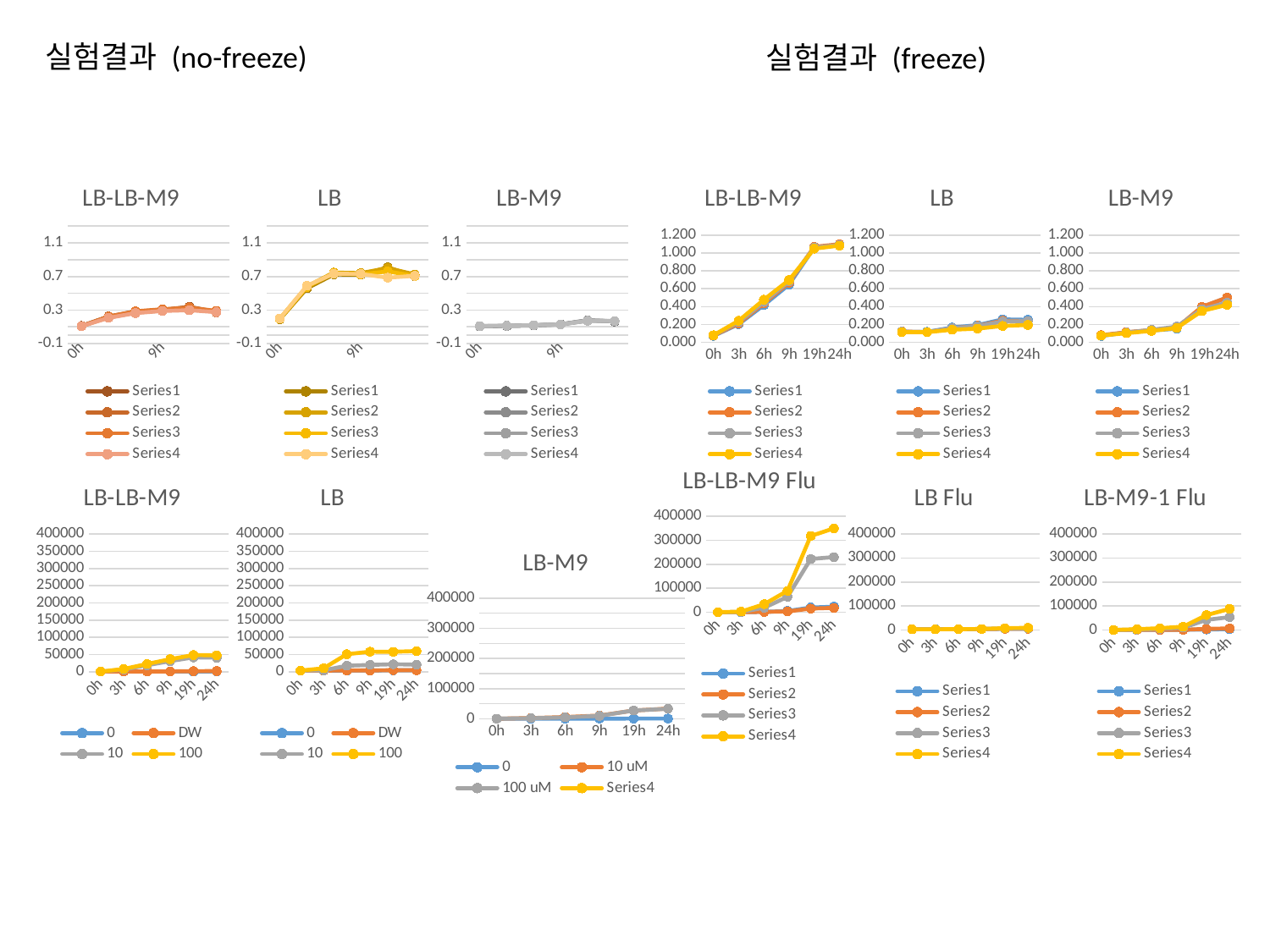

# 실험결과 (no-freeze)
실험결과 (freeze)

### Chart: LB-LB-M9

| Category |  |  |  |  |
|---|---|---|---|---|
| 0h | 0.11080188234627542 | 0.10941746886776009 | 0.10712824861557815 | 0.10718118387877462 |
| 3h | 0.22278057886016583 | 0.2108619473860704 | 0.22155326621121402 | 0.20627410967999388 |
| 6h | 0.2835490534657396 | 0.2686121973478778 | 0.2855195013397319 | 0.26418552251720845 |
| 9h | 0.3022970858279963 | 0.29473699893901734 | 0.3090212900316049 | 0.28925440281656944 |
| 19h | 0.3383126541787853 | 0.3343229800584192 | 0.3288129429765635 | 0.29850483363790314 |
| 24h | 0.2775926820176515 | 0.27203113861310907 | 0.28947375841465045 | 0.275292654427605 |

### Chart: LB

| Category |  |  |  |  |
|---|---|---|---|---|
| 0h | 0.19066596766429583 | 0.19736802896207828 | 0.1951288237435657 | 0.19920835632442366 |
| 3h | 0.5586226269967849 | 0.5804486066550345 | 0.5754848173865239 | 0.5890311374281969 |
| 6h | 0.7238722348273943 | 0.7464471160938422 | 0.7402744987615741 | 0.7334140566138381 |
| 9h | 0.7209166602360781 | 0.7404438277478427 | 0.7258549760197945 | 0.730055327503319 |
| 19h | 0.8083020541999838 | 0.7994783781791157 | 0.7604853915267182 | 0.68591855596237 |
| 24h | 0.7045884301249996 | 0.7246996075486214 | 0.7076740090491102 | 0.7081193423941954 |

### Chart: LB-M9

| Category |  |  |  |  |
|---|---|---|---|---|
| 0h | 0.10503670594258707 | 0.10769305012885005 | 0.10803713210984286 | 0.10887501529250745 |
| 3h | 0.10898254778111163 | 0.1118491134166951 | 0.11261344942805987 | 0.11229813381064523 |
| 6h | 0.11628648078124007 | 0.11848375967264954 | 0.11889774815272536 | 0.11914257387075639 |
| 9h | 0.13001004106988134 | 0.12787802727072087 | 0.12927196700618276 | 0.12849975338239195 |
| 19h | 0.1782923405284218 | 0.17263142497779344 | 0.17513687117158072 | 0.17159177795376676 |
| 24h | 0.16345160025684108 | 0.16722504172454117 | 0.16866423631775435 | 0.16832176349169453 |

### Chart: LB-LB-M9

| Category |  |  |  |  |
|---|---|---|---|---|
| 0h | 0.07138255083190677 | 0.07396190535687706 | 0.0778983877773451 | 0.07910391469785213 |
| 3h | 0.20292305977649702 | 0.21172355419881828 | 0.225895616734434 | 0.24131703628629325 |
| 6h | 0.4164122362796818 | 0.4376114714121844 | 0.45177407925028423 | 0.4771145332214765 |
| 9h | 0.6461672660758322 | 0.6662966207549437 | 0.6822974616039555 | 0.6966076559989098 |
| 19h | 1.0611351744557895 | 1.0686317907514407 | 1.0599814308357707 | 1.047762266396589 |
| 24h | 1.0841414223257508 | 1.0975748181027922 | 1.0889601302152956 | 1.082469810379185 |

### Chart: LB

| Category |  |  |  |  |
|---|---|---|---|---|
| 0h | 0.11578861079977736 | 0.12049565987806626 | 0.11883929314464935 | 0.11393176851439196 |
| 3h | 0.116341029011288 | 0.11306393868097835 | 0.11438293920890553 | 0.11312015571596493 |
| 6h | 0.16512437926344736 | 0.15663372675028395 | 0.15660480597256754 | 0.14056189383559428 |
| 9h | 0.1914823008590824 | 0.18323526282114844 | 0.18078329006690771 | 0.15261785183037282 |
| 19h | 0.2561546534195829 | 0.24113112216102742 | 0.2321667041281095 | 0.1831145259463235 |
| 24h | 0.2509905962734692 | 0.23745154954074152 | 0.23758973839630618 | 0.19372577034392258 |

### Chart: LB-M9

| Category |  |  |  |  |
|---|---|---|---|---|
| 0h | 0.07048249519028661 | 0.08006509900021197 | 0.07429777175617228 | 0.07555392860490437 |
| 3h | 0.11032761124049828 | 0.11259039831231975 | 0.10790770587232415 | 0.10206537869923722 |
| 6h | 0.13157726941455195 | 0.13737925741800622 | 0.13937976073222766 | 0.12780050923289307 |
| 9h | 0.152289018610812 | 0.16299114349404284 | 0.17512425848323684 | 0.15986880786743526 |
| 19h | 0.39239895939605185 | 0.3976936444070704 | 0.3713406144732298 | 0.34993766681739574 |
| 24h | 0.5009335456135968 | 0.5005357101360209 | 0.443336449266132 | 0.41990447199311637 |

### Chart: LB-LB-M9 Flu

| Category |  |  |  |  |
|---|---|---|---|---|
| 0h | 552.0 | 552.0 | 586.0 | 608.0 |
| 3h | 732.0 | 790.0 | 1176.0 | 2864.0 |
| 6h | 1744.0 | 1690.0 | 19268.0 | 33762.0 |
| 9h | 5359.0 | 3636.0 | 64583.0 | 89652.0 |
| 19h | 19791.0 | 15439.0 | 221982.0 | 317782.0 |
| 24h | 23232.0 | 18699.0 | 230213.0 | 349583.0 |

### Chart: LB-LB-M9

| Category | 0 | DW | 10 | 100 |
|---|---|---|---|---|
| 0h | 645.0 | 619.0 | 652.0 | 621.0 |
| 3h | 828.0 | 782.0 | 6714.0 | 8290.5 |
| 6h | 957.0 | 967.0 | 19007.0 | 22682.5 |
| 9h | 1077.0 | 1190.0 | 31062.0 | 36698.0 |
| 19h | 1123.0 | 1996.0 | 41901.5 | 48683.0 |
| 24h | 1184.0 | 2053.0 | 40906.5 | 48126.0 |

### Chart: LB

| Category | 0 | DW | 10 | 100 |
|---|---|---|---|---|
| 0h | 3473.0 | 3457.0 | 3461.0 | 3541.0 |
| 3h | 3556.0 | 3544.0 | 4420.0 | 10309.5 |
| 6h | 3677.0 | 3892.0 | 17679.0 | 51021.0 |
| 9h | 4054.0 | 4039.0 | 20133.0 | 58386.5 |
| 19h | 4541.5 | 4662.0 | 21893.5 | 57983.0 |
| 24h | 4600.0 | 4646.0 | 20855.5 | 60208.5 |

### Chart: LB Flu

| Category |  |  |  |  |
|---|---|---|---|---|
| 0h | 3050.0 | 3166.0 | 2926.0 | 2892.0 |
| 3h | 3112.0 | 3078.0 | 3102.0 | 3012.0 |
| 6h | 3484.0 | 3386.0 | 3452.0 | 3416.0 |
| 9h | 3868.0 | 4038.0 | 4188.0 | 4286.0 |
| 19h | 4879.0 | 4827.0 | 5965.0 | 7881.0 |
| 24h | 5235.0 | 5163.0 | 6478.0 | 8861.0 |

### Chart: LB-M9-1 Flu

| Category |  |  |  |  |
|---|---|---|---|---|
| 0h | 270.0 | 298.0 | 296.0 | 250.0 |
| 3h | 446.0 | 508.0 | 2022.0 | 3146.0 |
| 6h | 636.0 | 694.0 | 4661.0 | 7520.0 |
| 9h | 778.0 | 876.0 | 9416.0 | 13765.0 |
| 19h | 2090.0 | 4635.0 | 42192.0 | 62170.0 |
| 24h | 3420.0 | 6514.0 | 53502.0 | 88098.0 |

### Chart: LB-M9

| Category | 0 | 10 uM | 100 uM |  |
|---|---|---|---|---|
| 0h | 283.0 | 265.0 | 246.0 | None |
| 3h | 368.0 | 2442.0 | 1931.0 | None |
| 6h | 466.0 | 5726.0 | 4758.0 | None |
| 9h | 574.0 | 10717.5 | 9827.0 | None |
| 19h | 744.0 | 27410.0 | 27586.0 | None |
| 24h | 817.0 | 33649.5 | 33213.5 | None |